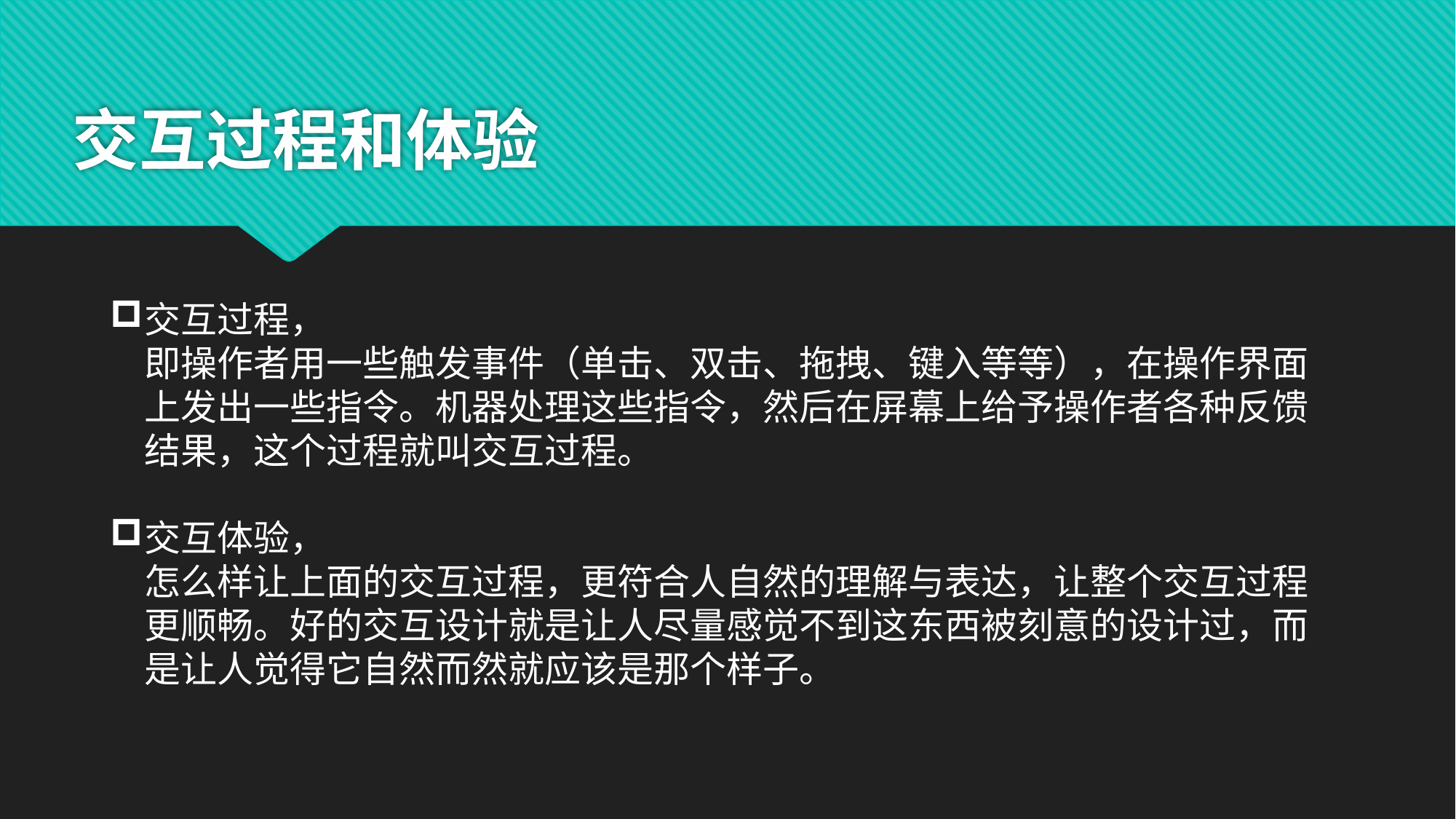

# 交互过程和体验
交互过程，
即操作者用一些触发事件（单击、双击、拖拽、键入等等），在操作界面上发出一些指令。机器处理这些指令，然后在屏幕上给予操作者各种反馈结果，这个过程就叫交互过程。

交互体验，
怎么样让上面的交互过程，更符合人自然的理解与表达，让整个交互过程更顺畅。好的交互设计就是让人尽量感觉不到这东西被刻意的设计过，而是让人觉得它自然而然就应该是那个样子。